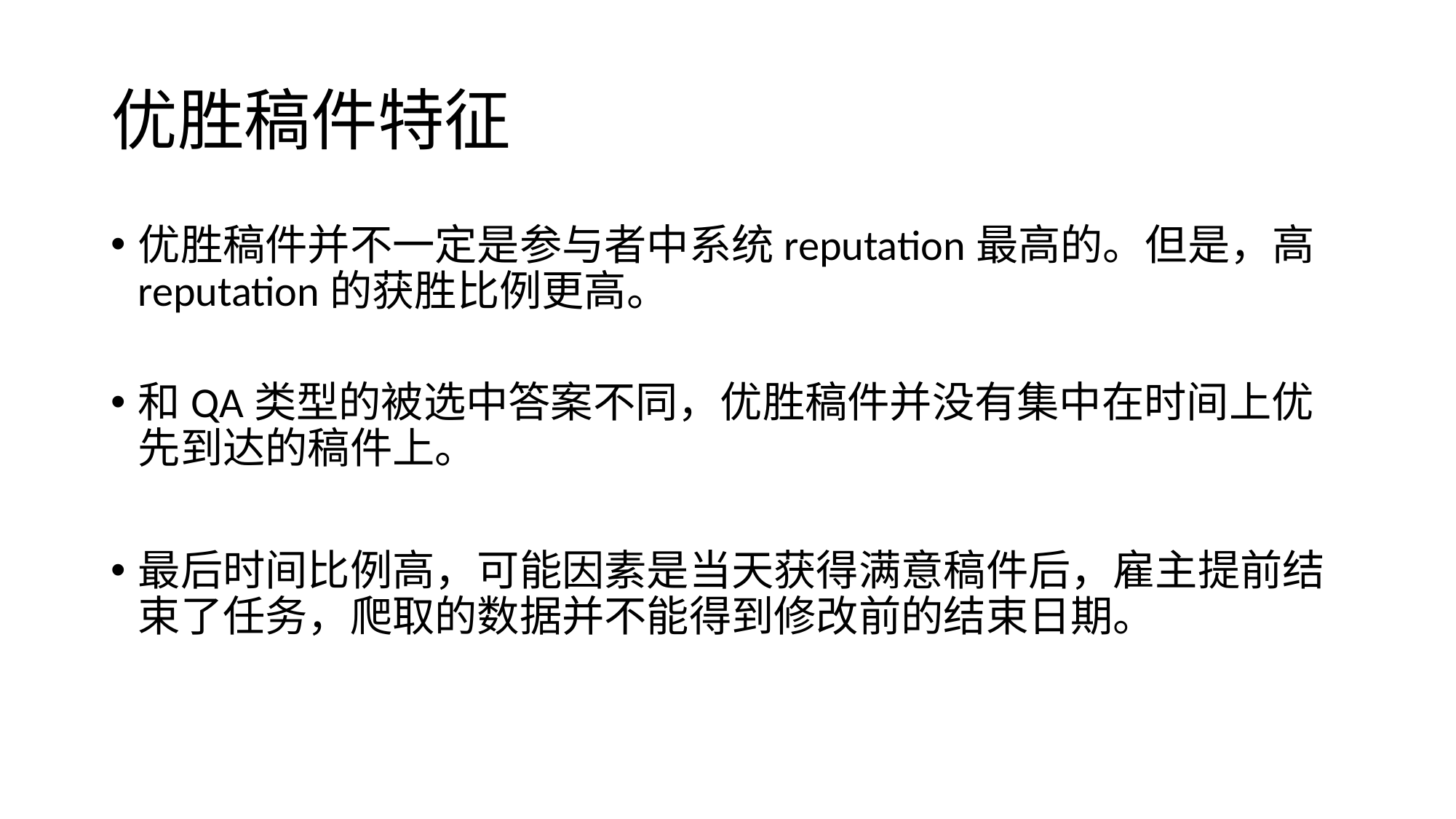

# 优胜稿件特征
优胜稿件并不一定是参与者中系统reputation最高的。但是，高reputation的获胜比例更高。
和QA类型的被选中答案不同，优胜稿件并没有集中在时间上优先到达的稿件上。

最后时间比例高，可能因素是当天获得满意稿件后，雇主提前结束了任务，爬取的数据并不能得到修改前的结束日期。